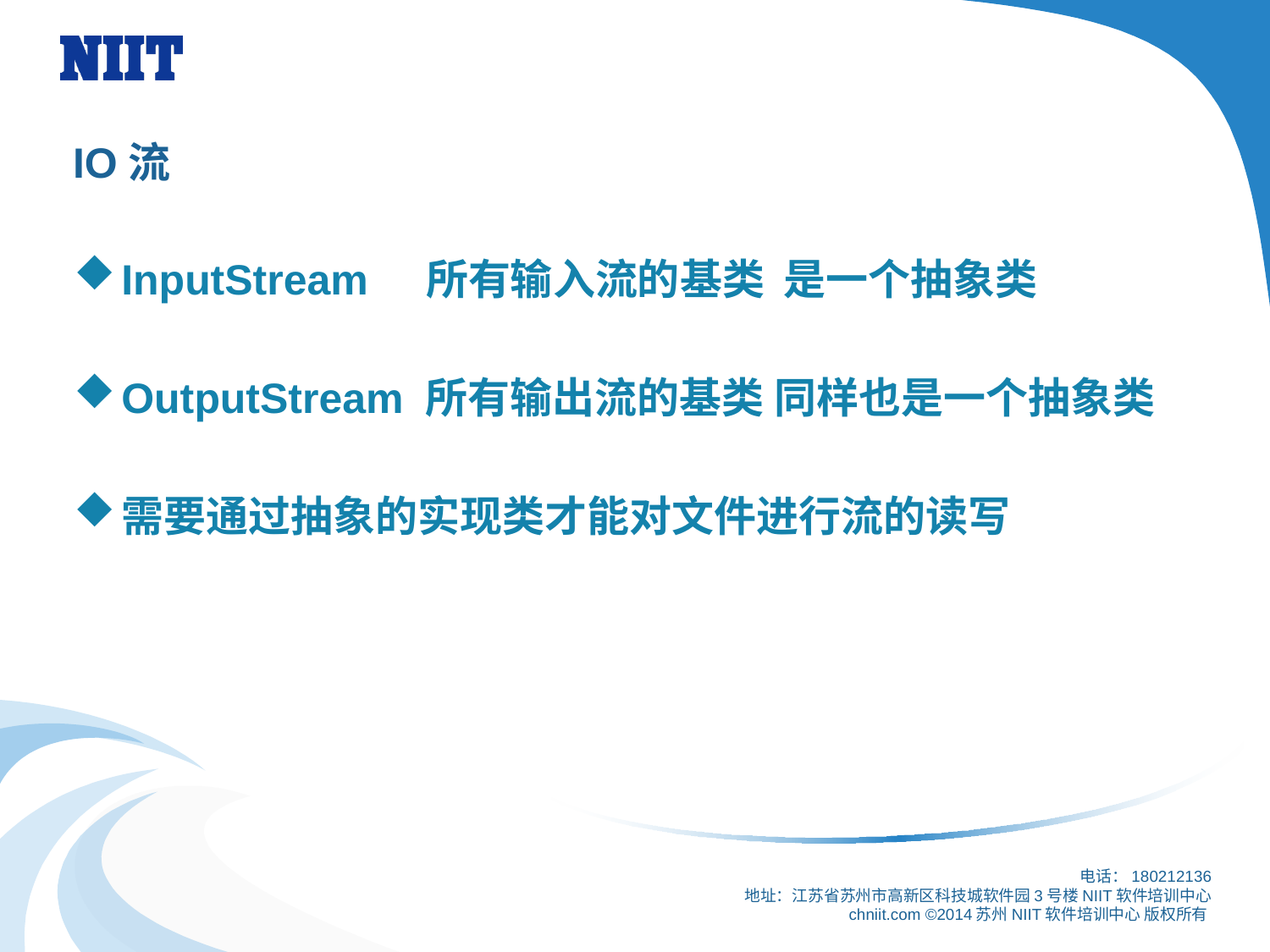

# IO流
InputStream    所有输入流的基类  是一个抽象类

OutputStream 所有输出流的基类 同样也是一个抽象类

需要通过抽象的实现类才能对文件进行流的读写